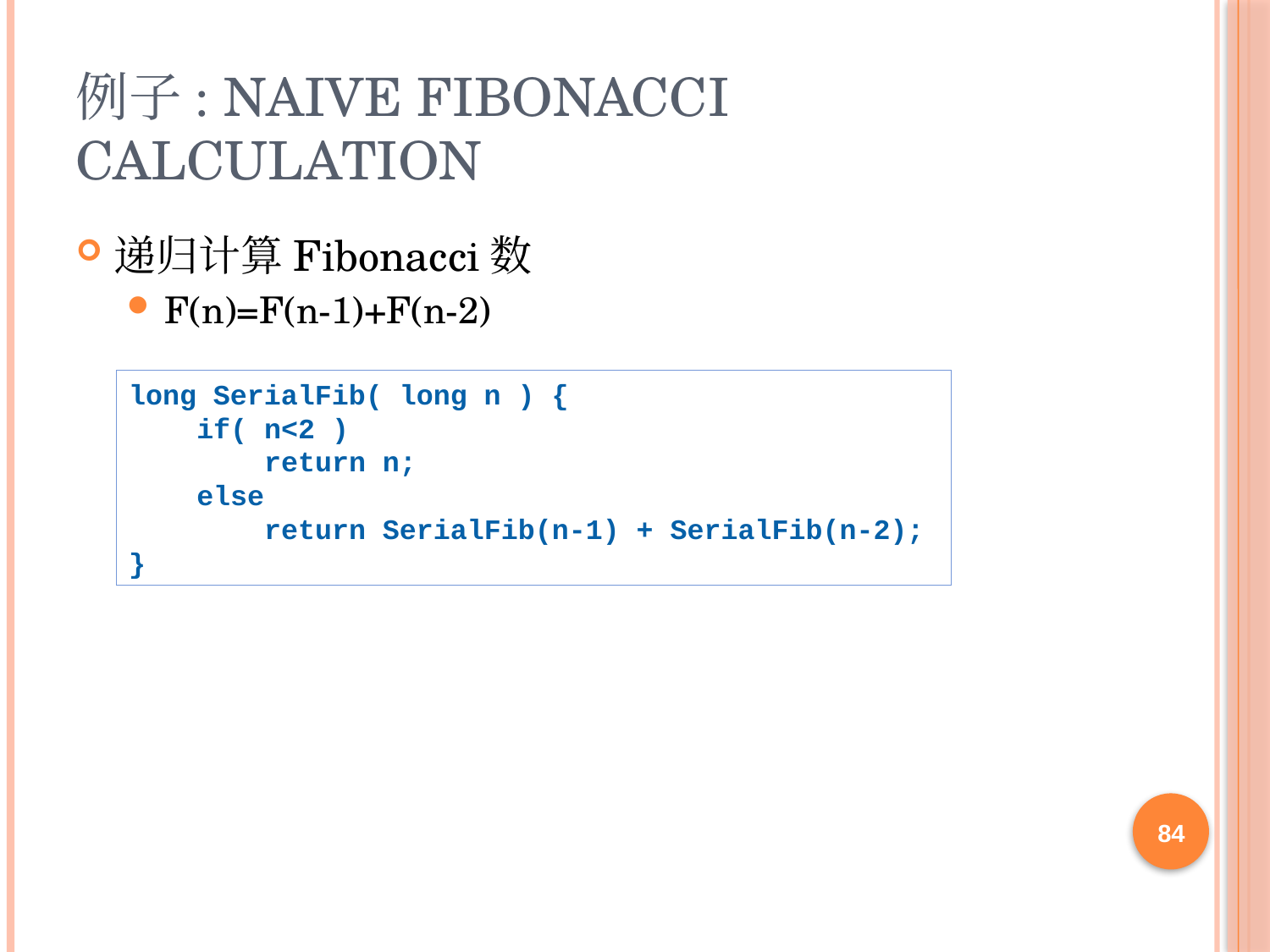

# 例子: Naive Fibonacci Calculation
递归计算Fibonacci数
F(n)=F(n-1)+F(n-2)
long SerialFib( long n ) {
    if( n<2 )
        return n;
    else
        return SerialFib(n-1) + SerialFib(n-2);
}
84
84